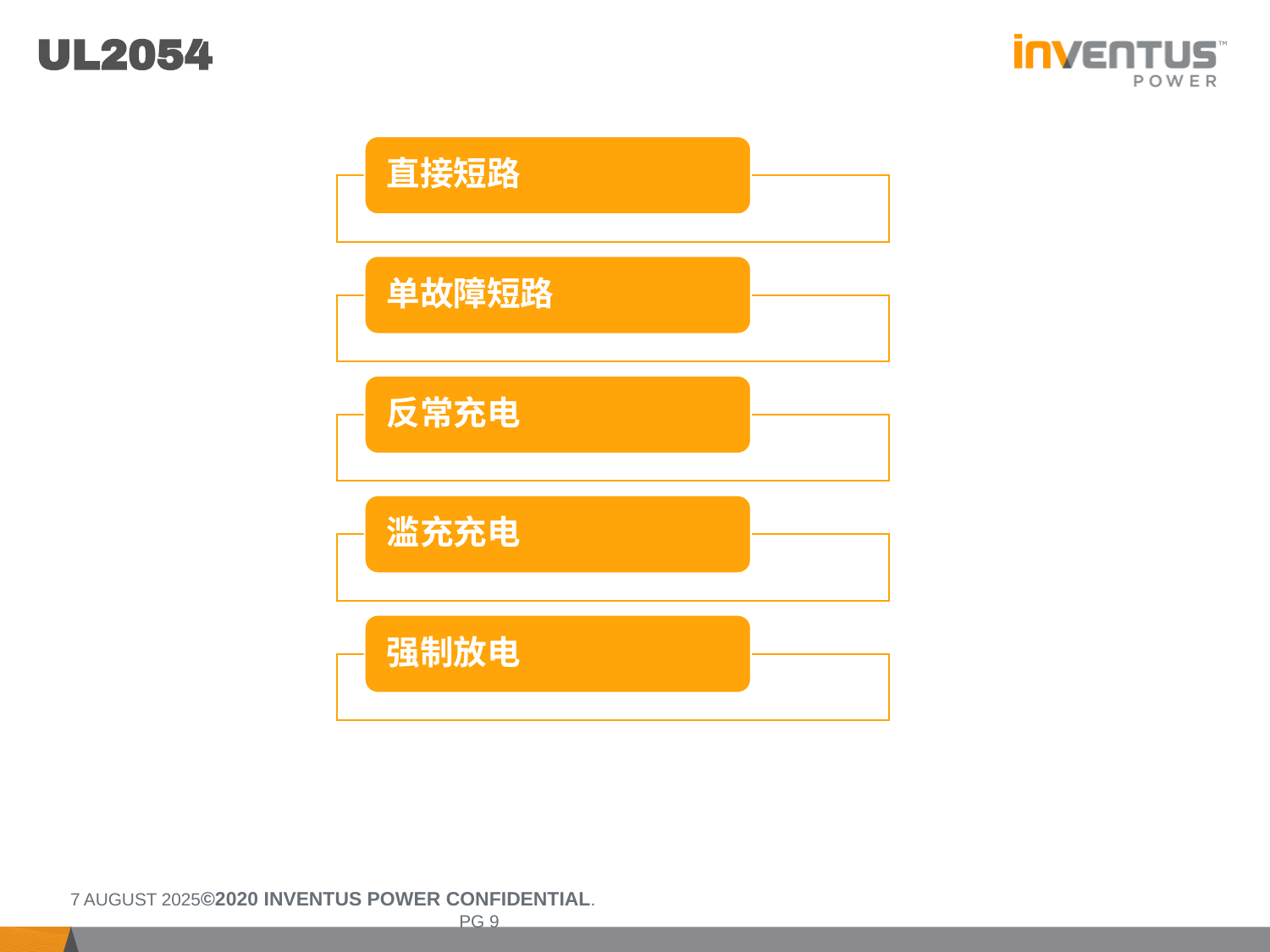

# UL2054
直接短路
单故障短路
反常充电
滥充充电
强制放电